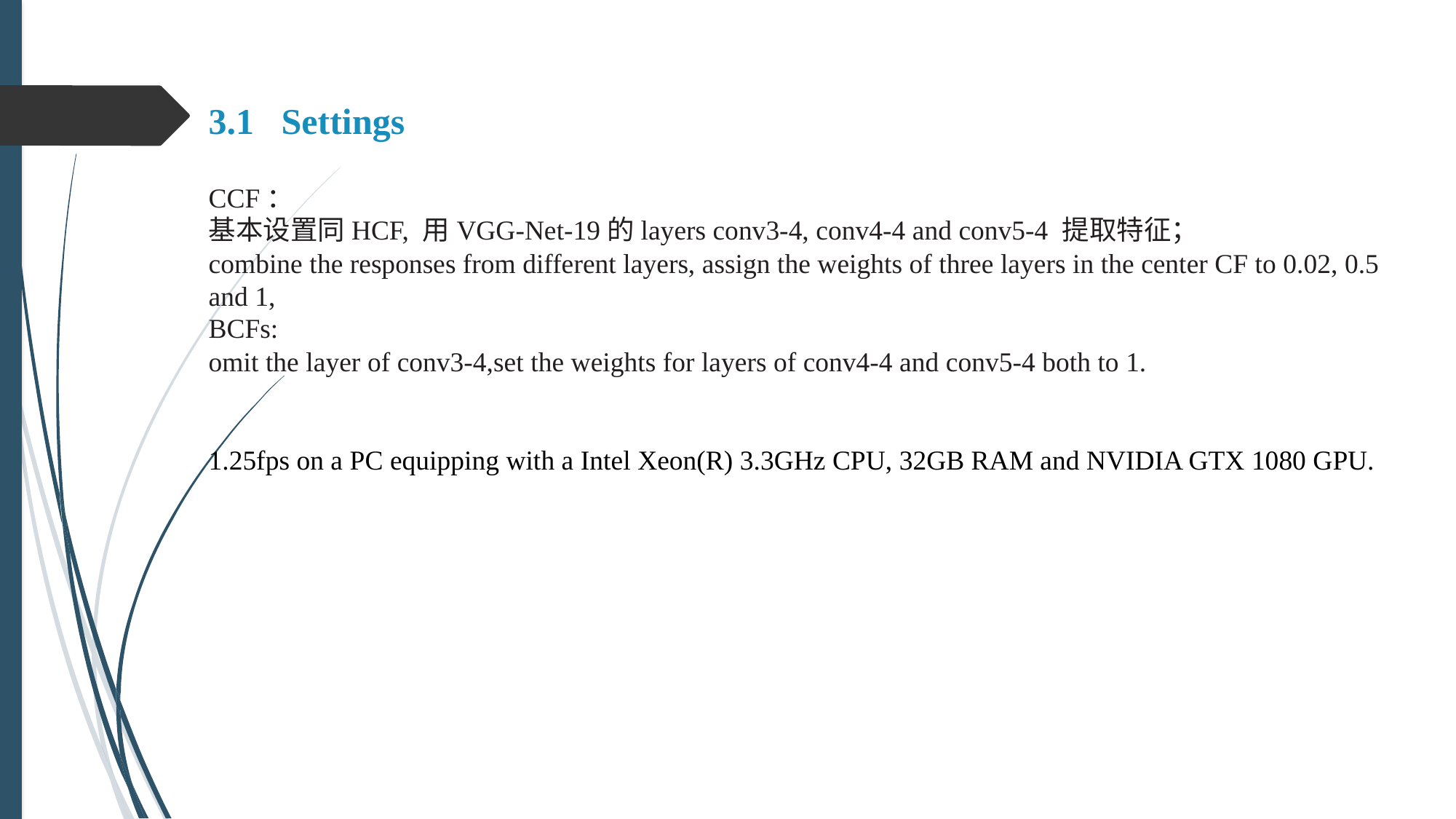

3.1   Settings
CCF：
基本设置同HCF, 用VGG-Net-19的layers conv3-4, conv4-4 and conv5-4 提取特征；
combine the responses from different layers, assign the weights of three layers in the center CF to 0.02, 0.5 and 1,
BCFs:
omit the layer of conv3-4,set the weights for layers of conv4-4 and conv5-4 both to 1.

1.25fps on a PC equipping with a Intel Xeon(R) 3.3GHz CPU, 32GB RAM and NVIDIA GTX 1080 GPU.